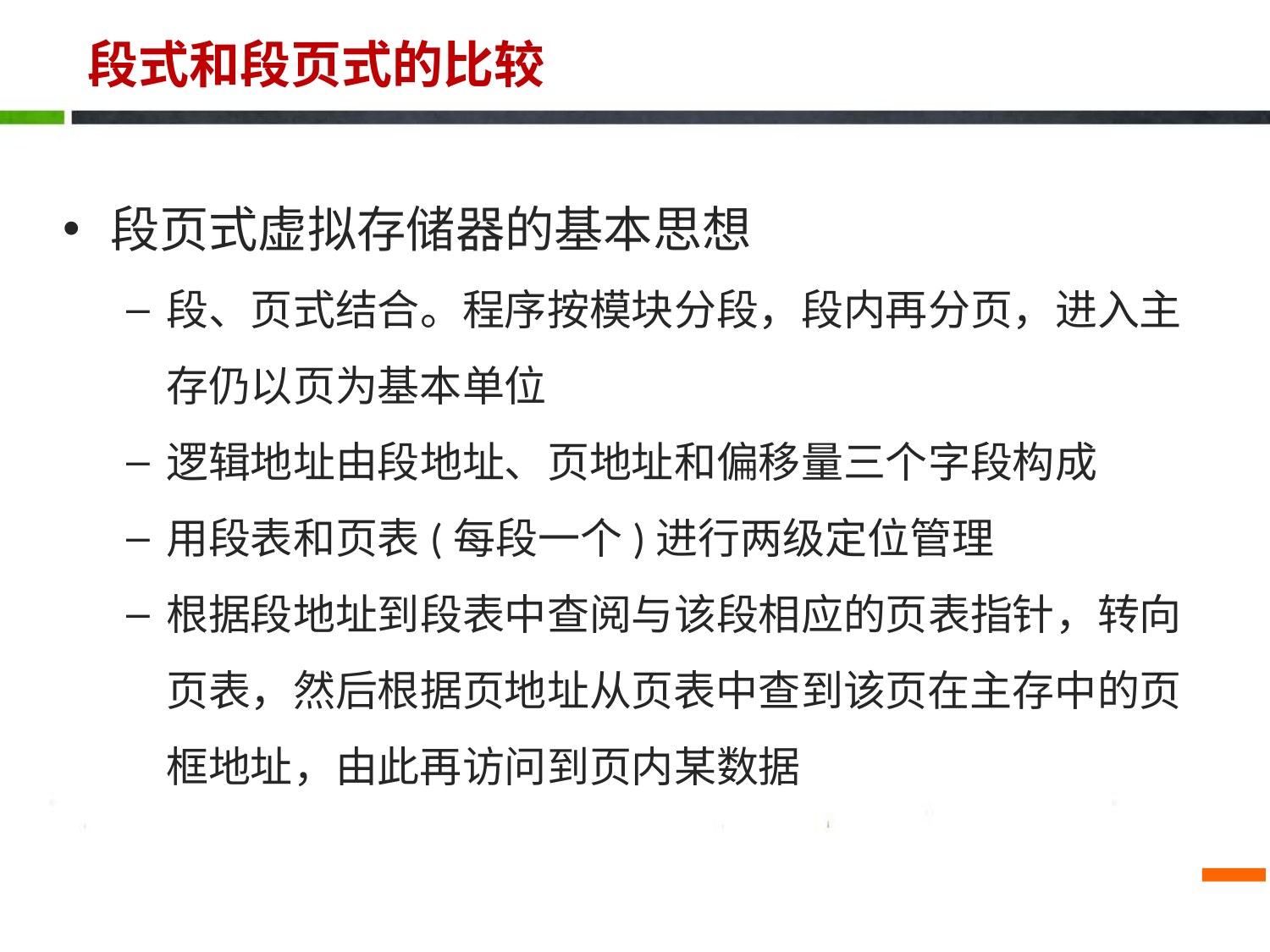

# 段式和段页式的比较
段页式虚拟存储器的基本思想
段、页式结合。程序按模块分段，段内再分页，进入主存仍以页为基本单位
逻辑地址由段地址、页地址和偏移量三个字段构成
用段表和页表(每段一个)进行两级定位管理
根据段地址到段表中查阅与该段相应的页表指针，转向页表，然后根据页地址从页表中查到该页在主存中的页框地址，由此再访问到页内某数据